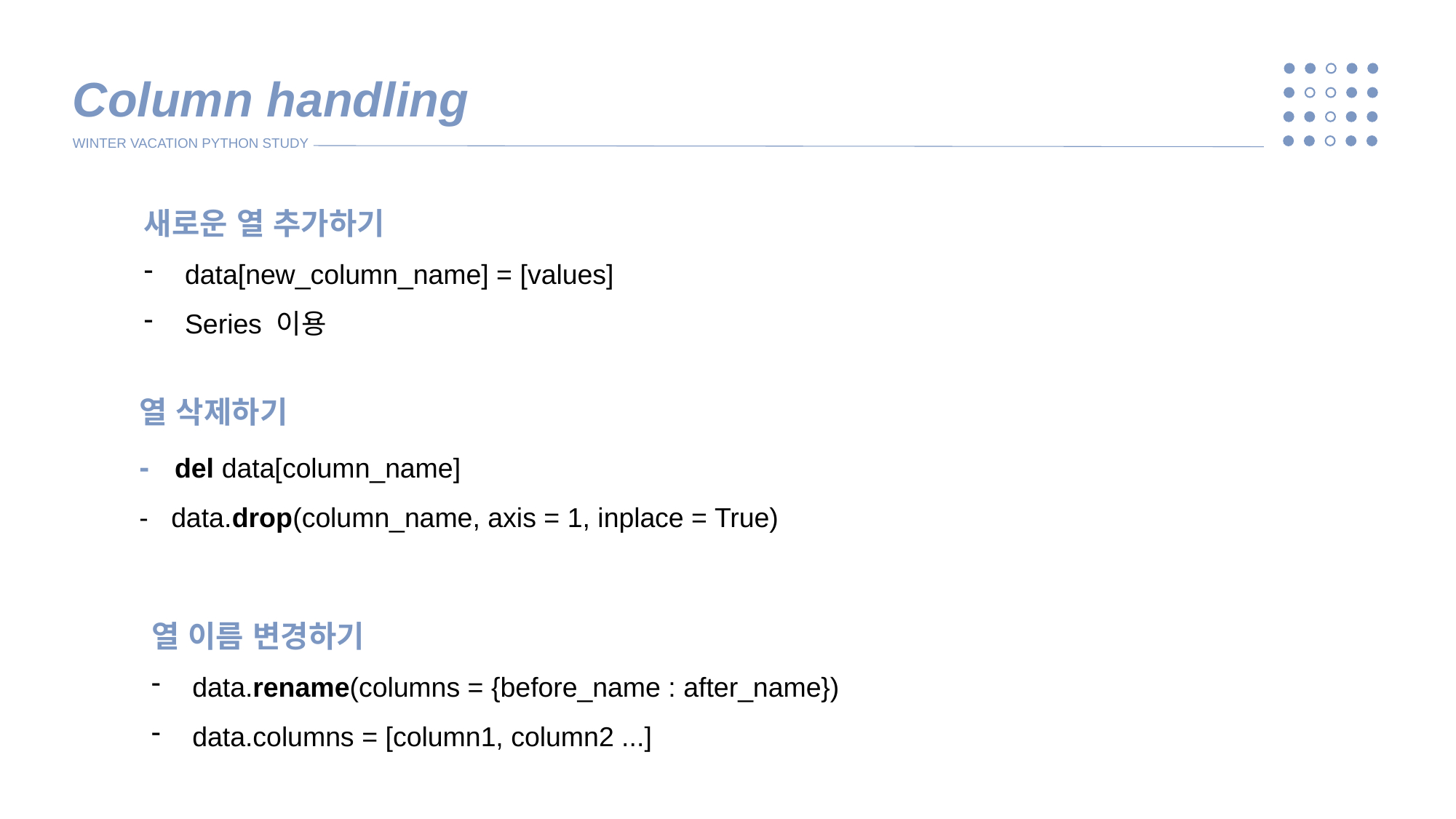

Column handling
WINTER VACATION PYTHON STUDY

새로운 열 추가하기
data[new_column_name] = [values]
Series 이용
열 삭제하기
-   del data[column_name]
-   data.drop(column_name, axis = 1, inplace = True)
열 이름 변경하기
data.rename(columns = {before_name : after_name})
data.columns = [column1, column2 ...]